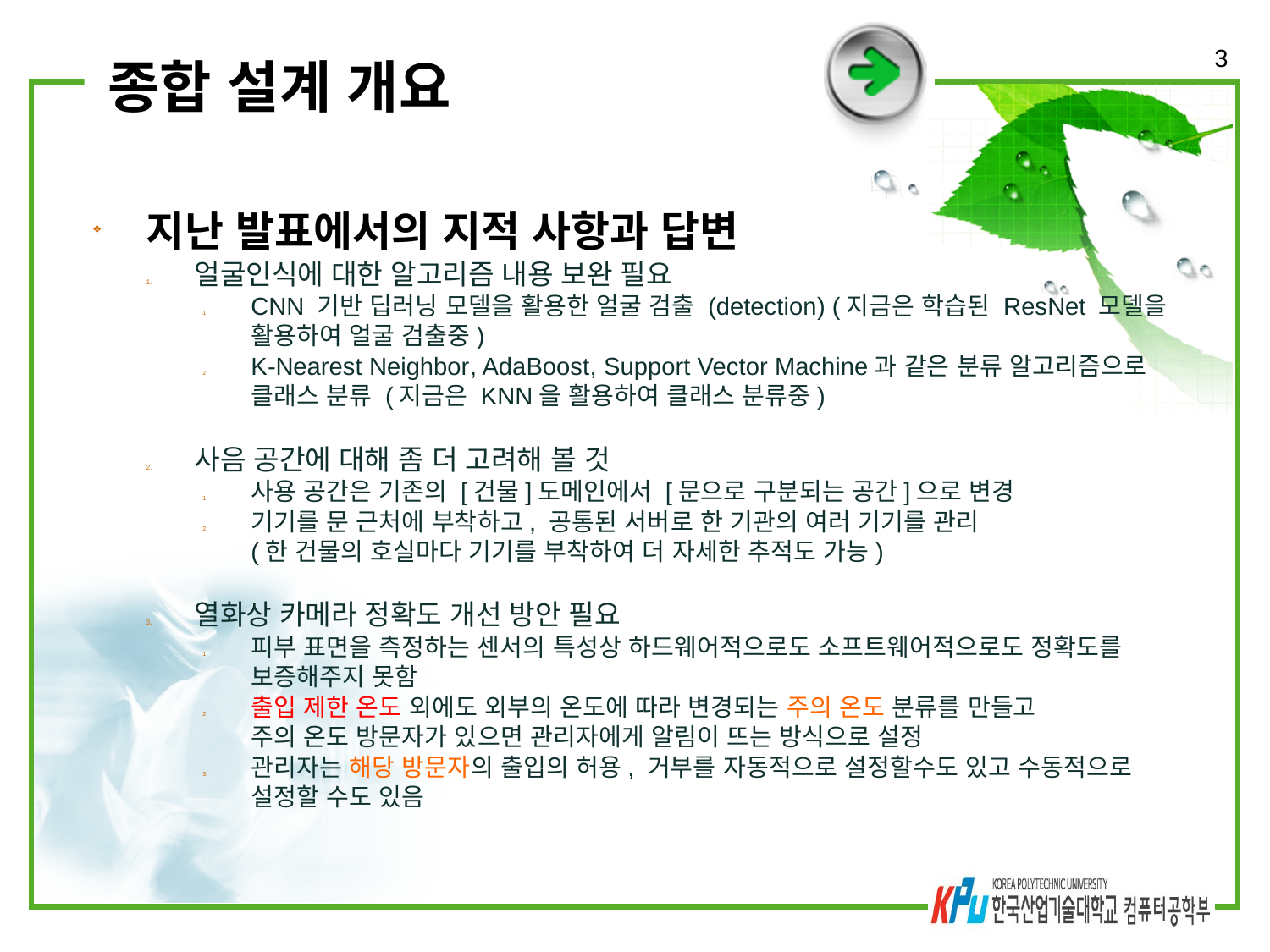

3
# 종합 설계 개요
지난 발표에서의 지적 사항과 답변
얼굴인식에 대한 알고리즘 내용 보완 필요
CNN 기반 딥러닝 모델을 활용한 얼굴 검출 (detection) (지금은 학습된 ResNet 모델을 활용하여 얼굴 검출중)
K-Nearest Neighbor, AdaBoost, Support Vector Machine과 같은 분류 알고리즘으로 클래스 분류 (지금은 KNN을 활용하여 클래스 분류중)

사음 공간에 대해 좀 더 고려해 볼 것
사용 공간은 기존의 [건물]도메인에서 [문으로 구분되는 공간]으로 변경
기기를 문 근처에 부착하고, 공통된 서버로 한 기관의 여러 기기를 관리
(한 건물의 호실마다 기기를 부착하여 더 자세한 추적도 가능)

열화상 카메라 정확도 개선 방안 필요
피부 표면을 측정하는 센서의 특성상 하드웨어적으로도 소프트웨어적으로도 정확도를 보증해주지 못함
출입 제한 온도 외에도 외부의 온도에 따라 변경되는 주의 온도 분류를 만들고
주의 온도 방문자가 있으면 관리자에게 알림이 뜨는 방식으로 설정
관리자는 해당 방문자의 출입의 허용, 거부를 자동적으로 설정할수도 있고 수동적으로 설정할 수도 있음